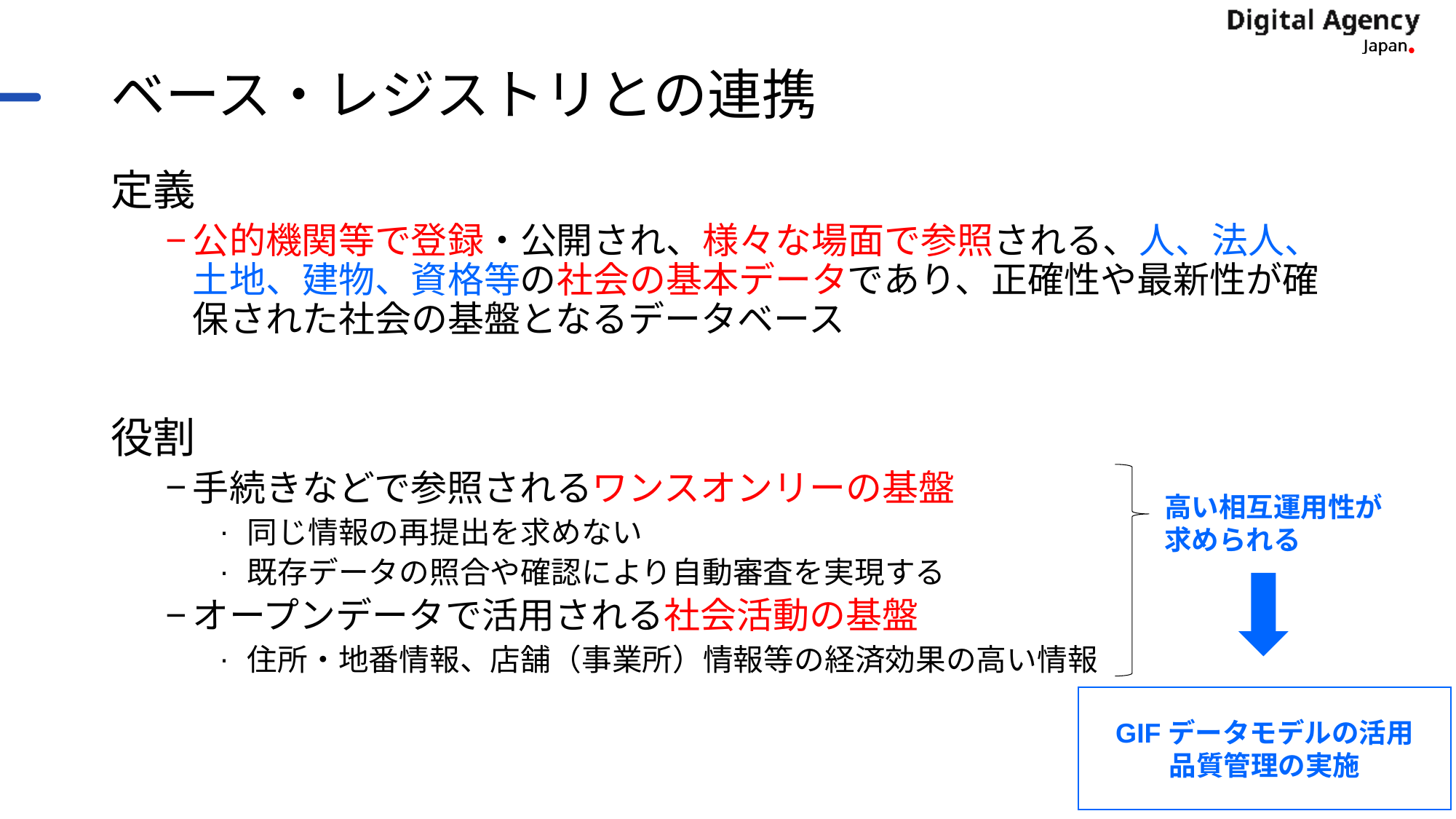

# ベース・レジストリとの連携
定義
公的機関等で登録・公開され、様々な場面で参照される、人、法人、土地、建物、資格等の社会の基本データであり、正確性や最新性が確保された社会の基盤となるデータベース

役割
手続きなどで参照されるワンスオンリーの基盤
同じ情報の再提出を求めない
既存データの照合や確認により自動審査を実現する
オープンデータで活用される社会活動の基盤
住所・地番情報、店舗（事業所）情報等の経済効果の高い情報

高い相互運用性が求められる

GIFデータモデルの活用
品質管理の実施
52